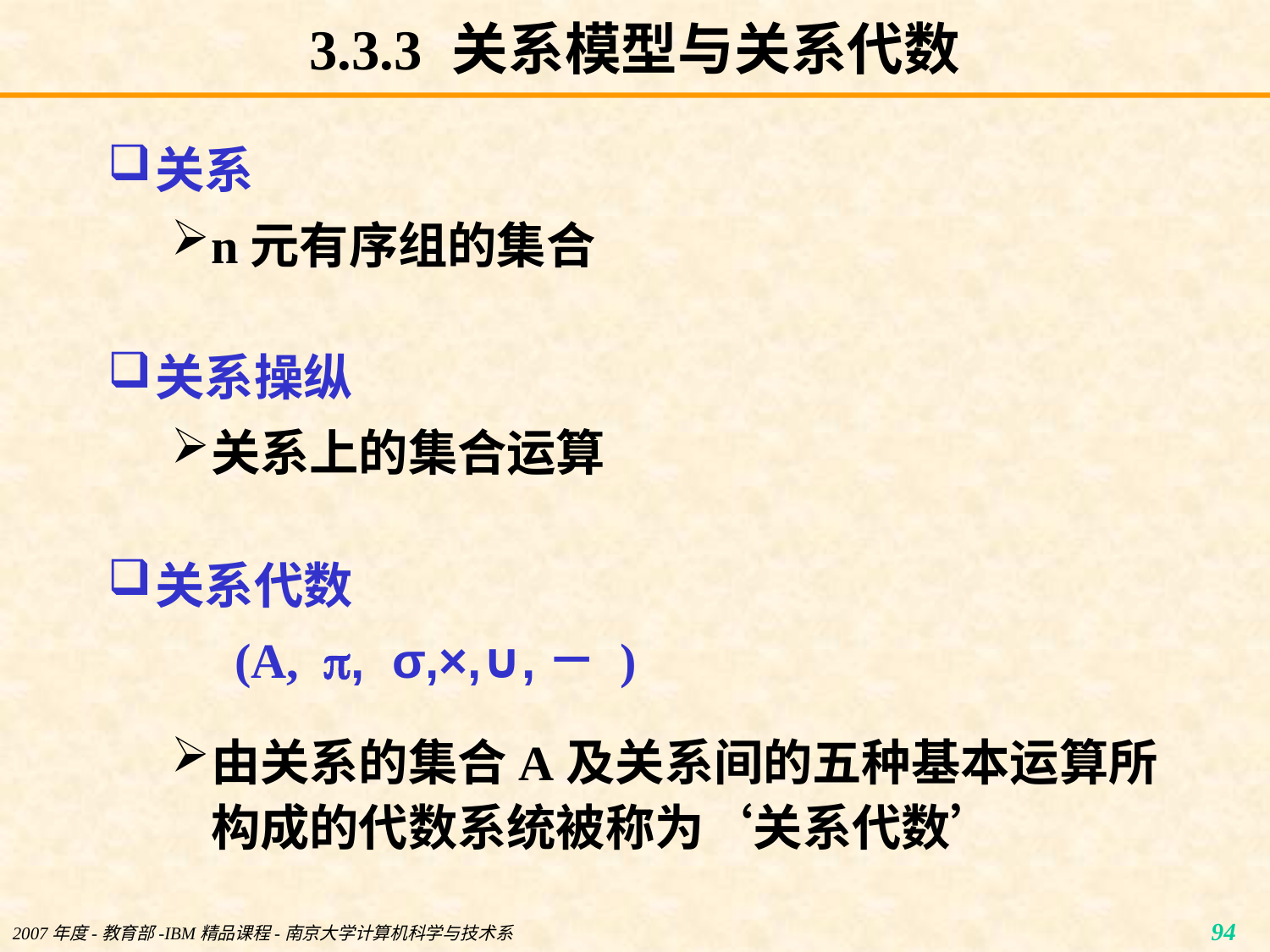

# 3.3.3 关系模型与关系代数
关系
n元有序组的集合

关系操纵
关系上的集合运算

关系代数
(A,  π,  σ,×,∪,－ )

由关系的集合A及关系间的五种基本运算所构成的代数系统被称为‘关系代数’
94
2007年度-教育部-IBM精品课程-南京大学计算机科学与技术系